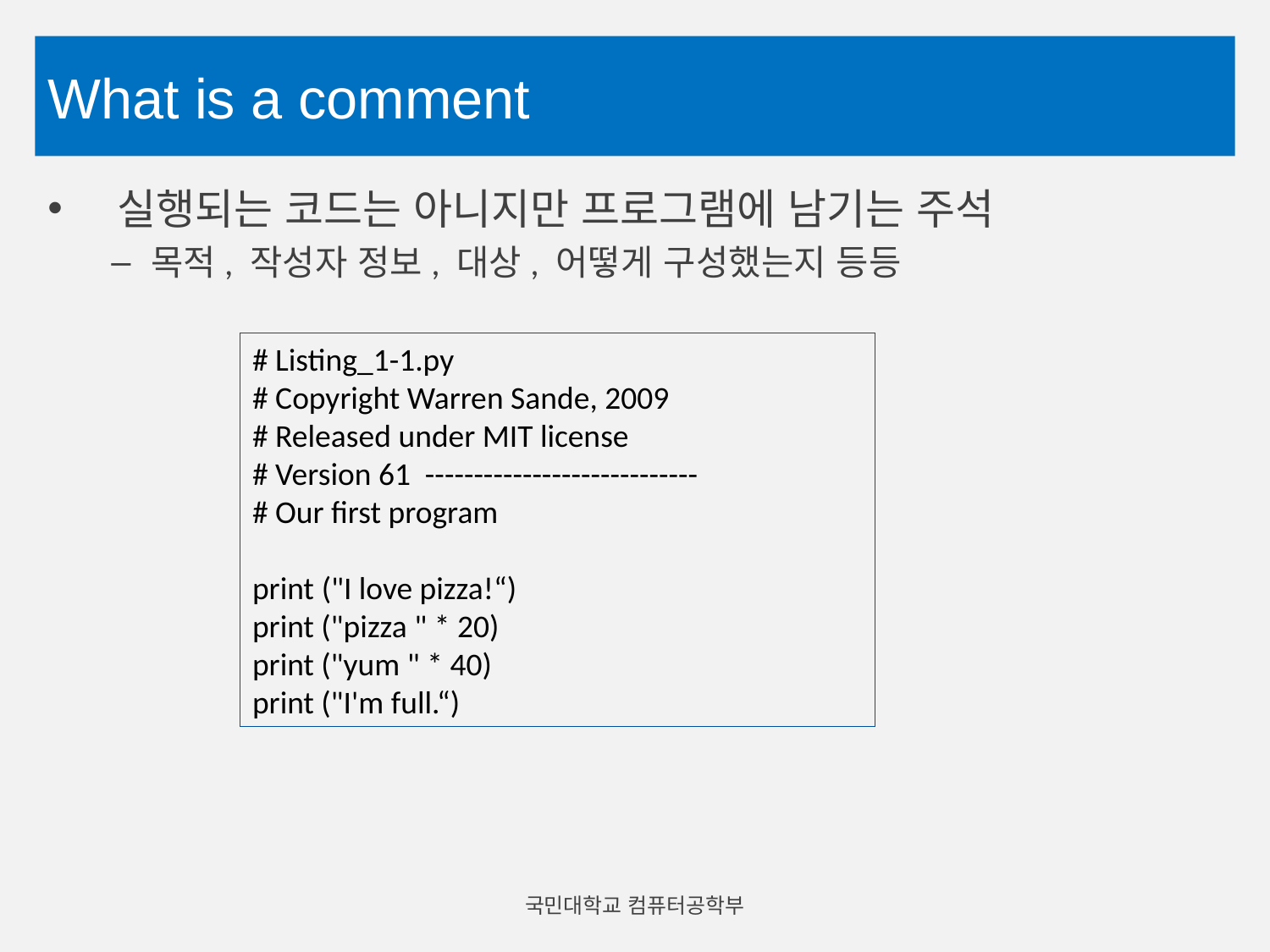

# What is a comment
 실행되는 코드는 아니지만 프로그램에 남기는 주석
목적, 작성자 정보, 대상, 어떻게 구성했는지 등등
# Listing_1-1.py
# Copyright Warren Sande, 2009
# Released under MIT license
# Version 61  ----------------------------
# Our first program

print ("I love pizza!“)
print ("pizza " * 20)
print ("yum " * 40)
print ("I'm full.“)
국민대학교 컴퓨터공학부